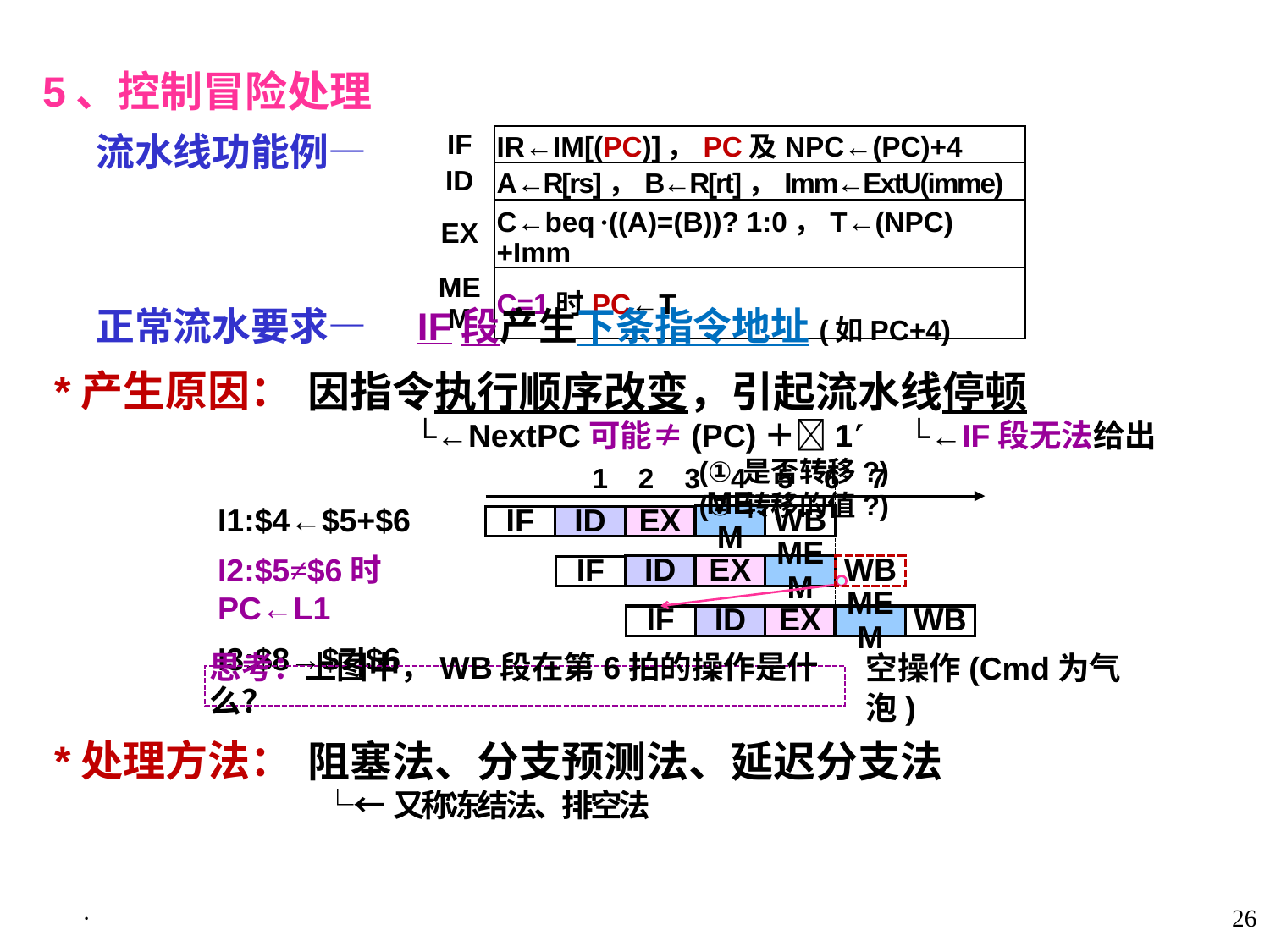

5、控制冒险处理
     流水线功能例—

     正常流水要求—
 *产生原因：

 *处理方法：
| IF | IR←IM[(PC)]，PC及NPC←(PC)+4 |
| --- | --- |
| ID | A←R[rs]，B←R[rt]，Imm←ExtU(imme) |
| EX | C←beq ·((A)=(B))? 1:0，T←(NPC)+Imm |
| MEM | C=1时PC←T |
IF段产生下条指令地址(如PC+4)
因指令执行顺序改变，引起流水线停顿
            └←NextPC可能≠(PC)＋′1′     └←IF段无法给出
                                                  (①是否转移?)
                                                  (②转移的值?)
1    2    3    4    5    6    7
I1:$4←$5+$6
I2:$5≠$6时PC←L1
I3:$8→$7|$6
MEM
WB
ID
IF
EX
EX
MEM
ID
IF

IF
EX
MEM
WB
ID
WB
思考：上图中，WB段在第6拍的操作是什么？
空操作(Cmd为气泡)
阻塞法、分支预测法、延迟分支法
   └←又称冻结法、排空法
·
26